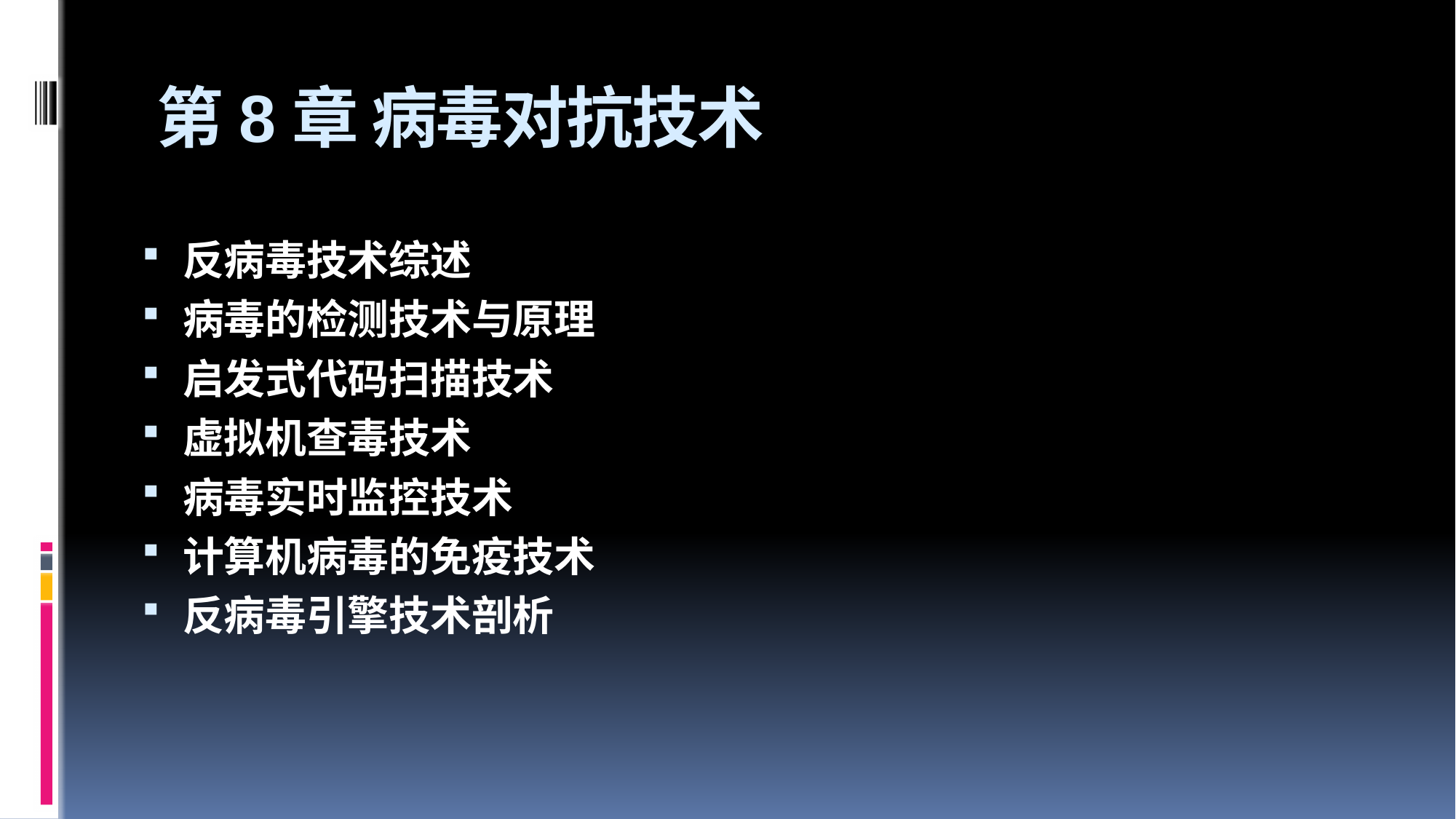

# 第8章 病毒对抗技术
反病毒技术综述
病毒的检测技术与原理
启发式代码扫描技术
虚拟机查毒技术
病毒实时监控技术
计算机病毒的免疫技术
反病毒引擎技术剖析